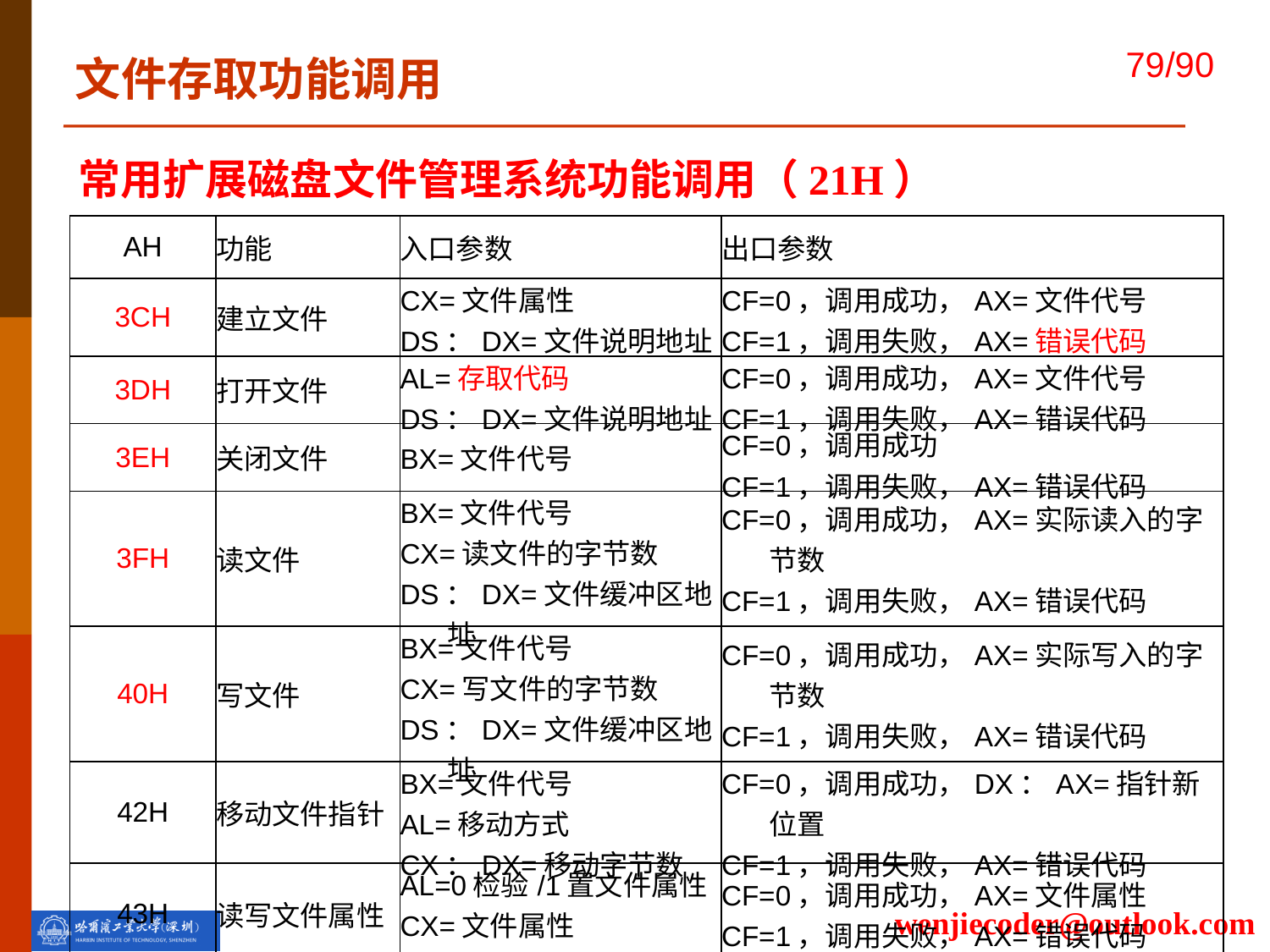

文件存取功能调用
常用扩展磁盘文件管理系统功能调用（21H）
| AH | 功能 | 入口参数 | 出口参数 |
| --- | --- | --- | --- |
| 3CH | 建立文件 | CX=文件属性 DS：DX=文件说明地址 | CF=0，调用成功，AX=文件代号 CF=1，调用失败，AX=错误代码 |
| 3DH | 打开文件 | AL=存取代码 DS：DX=文件说明地址 | CF=0，调用成功，AX=文件代号 CF=1，调用失败，AX=错误代码 |
| 3EH | 关闭文件 | BX=文件代号 | CF=0，调用成功 CF=1，调用失败，AX=错误代码 |
| 3FH | 读文件 | BX=文件代号 CX=读文件的字节数 DS：DX=文件缓冲区地址 | CF=0，调用成功，AX=实际读入的字节数 CF=1，调用失败，AX=错误代码 |
| 40H | 写文件 | BX=文件代号 CX=写文件的字节数 DS：DX=文件缓冲区地址 | CF=0，调用成功，AX=实际写入的字节数 CF=1，调用失败，AX=错误代码 |
| 42H | 移动文件指针 | BX=文件代号 AL=移动方式 CX：DX=移动字节数 | CF=0，调用成功，DX：AX=指针新位置 CF=1，调用失败，AX=错误代码 |
| 43H | 读写文件属性 | AL=0检验/1置文件属性 CX=文件属性 DS：DX=文件说明地址 | CF=0，调用成功，AX=文件属性 CF=1，调用失败，AX=错误代码 |